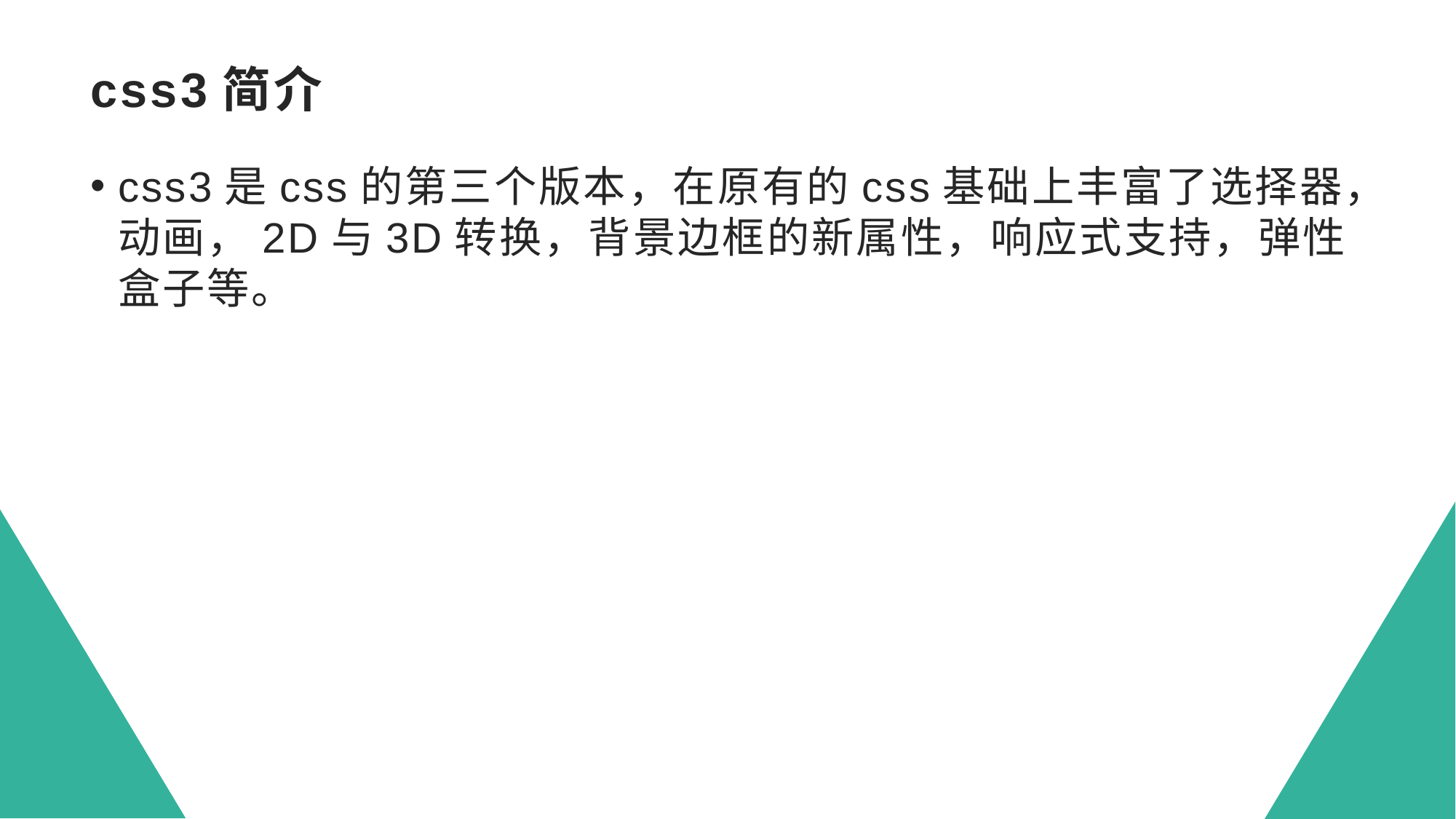

# css3简介
css3是css的第三个版本，在原有的css基础上丰富了选择器，动画，2D与3D转换，背景边框的新属性，响应式支持，弹性盒子等。